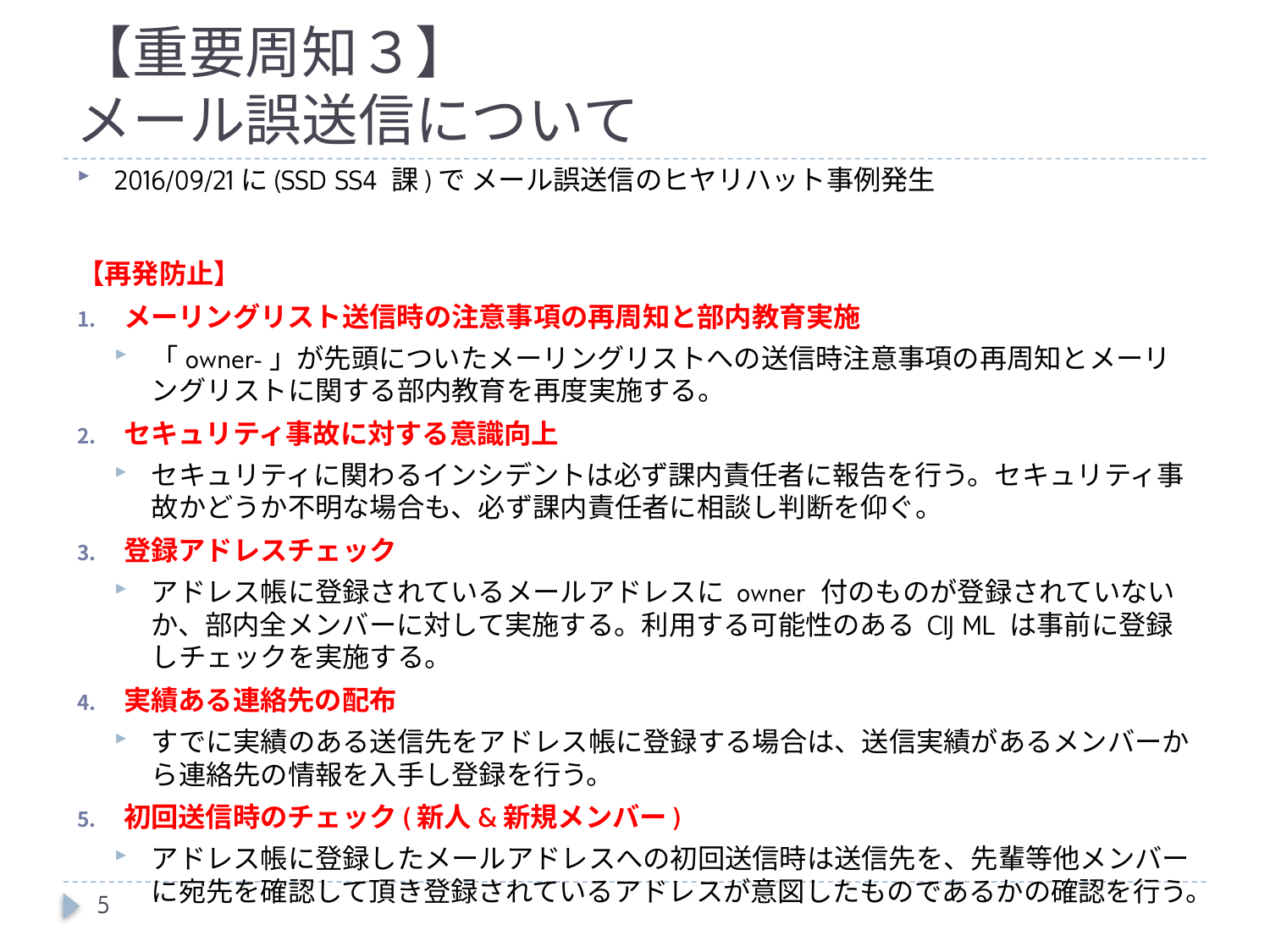

# 【重要周知３】 メール誤送信について
2016/09/21に(SSD SS4 課)で メール誤送信のヒヤリハット事例発生

【再発防止】
メーリングリスト送信時の注意事項の再周知と部内教育実施
「owner-」が先頭についたメーリングリストへの送信時注意事項の再周知とメーリングリストに関する部内教育を再度実施する。
セキュリティ事故に対する意識向上
セキュリティに関わるインシデントは必ず課内責任者に報告を行う。セキュリティ事故かどうか不明な場合も、必ず課内責任者に相談し判断を仰ぐ。
登録アドレスチェック
アドレス帳に登録されているメールアドレスに owner 付のものが登録されていないか、部内全メンバーに対して実施する。利用する可能性のある CIJ ML は事前に登録しチェックを実施する。
実績ある連絡先の配布
すでに実績のある送信先をアドレス帳に登録する場合は、送信実績があるメンバーから連絡先の情報を入手し登録を行う。
初回送信時のチェック(新人&新規メンバー)
アドレス帳に登録したメールアドレスへの初回送信時は送信先を、先輩等他メンバーに宛先を確認して頂き登録されているアドレスが意図したものであるかの確認を行う。

5